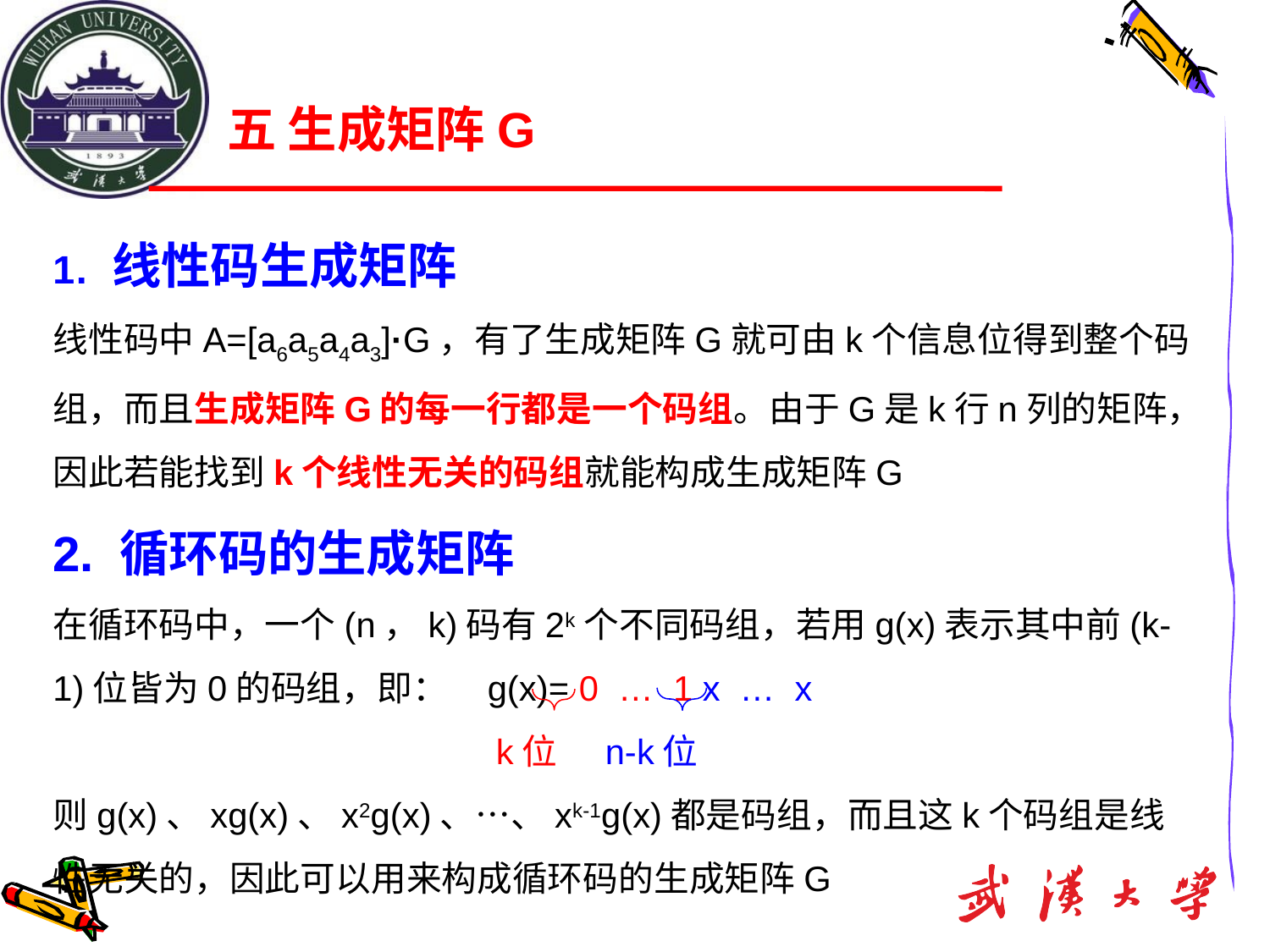

五 生成矩阵G
 线性码生成矩阵
线性码中A=[a6a5a4a3]·G，有了生成矩阵G就可由k个信息位得到整个码组，而且生成矩阵G的每一行都是一个码组。由于G是k行n列的矩阵，因此若能找到k个线性无关的码组就能构成生成矩阵G
2. 循环码的生成矩阵
在循环码中，一个(n，k)码有2k个不同码组，若用g(x)表示其中前(k-1)位皆为0的码组，即：    g(x)= 0  …  1 x  …  x
                                              k位     n-k位
则g(x)、xg(x)、x2g(x)、…、xk-1g(x)都是码组，而且这k个码组是线性无关的，因此可以用来构成循环码的生成矩阵G